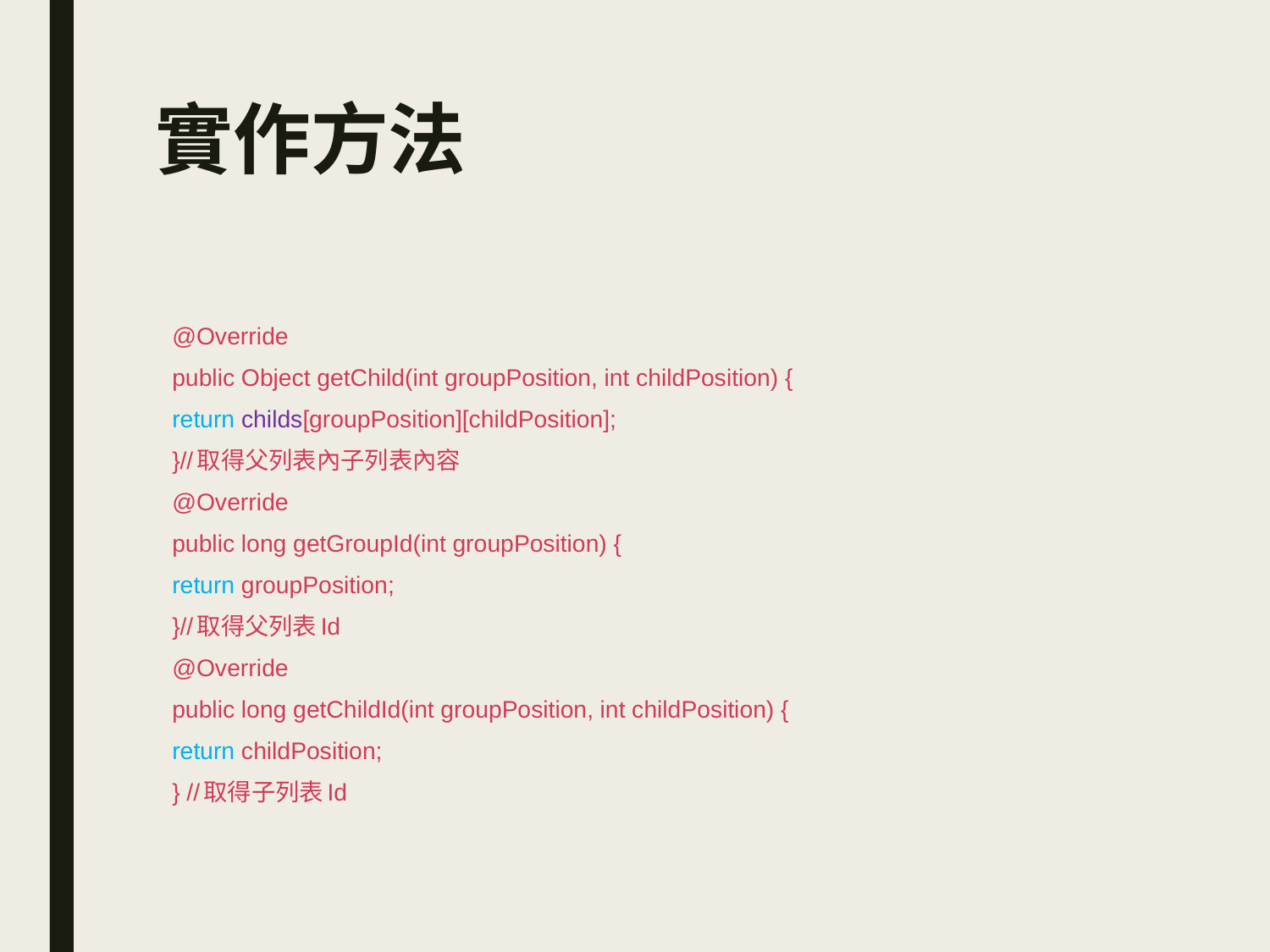

# 實作方法
@Override
public Object getChild(int groupPosition, int childPosition) {
	return childs[groupPosition][childPosition];
}//取得父列表內子列表內容
@Override
public long getGroupId(int groupPosition) {
	return groupPosition;
}//取得父列表Id
@Override
public long getChildId(int groupPosition, int childPosition) {
	return childPosition;
} //取得子列表Id